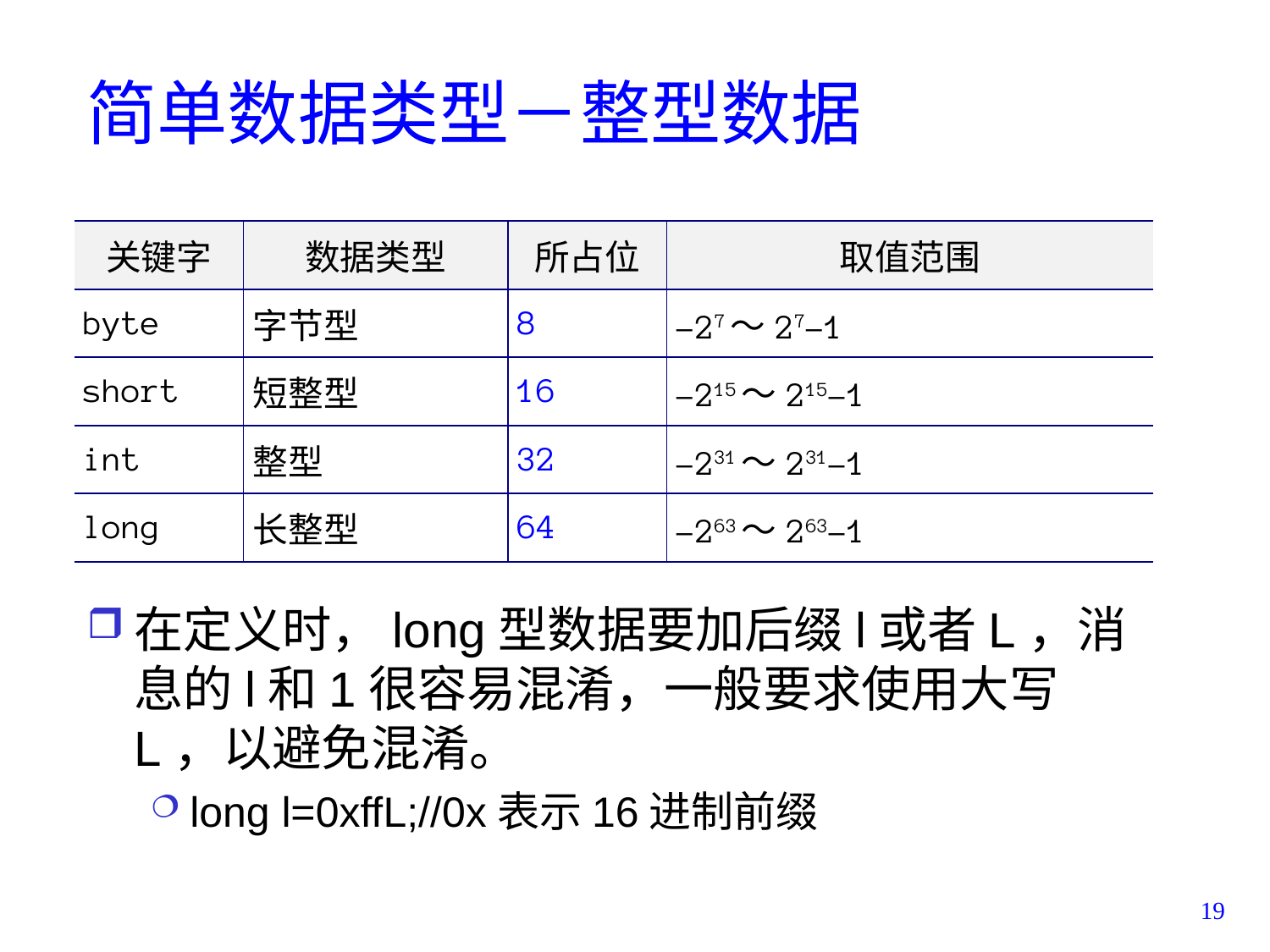

# 简单数据类型－整型数据
| 关键字 | 数据类型 | 所占位 | 取值范围 |
| --- | --- | --- | --- |
| byte | 字节型 | 8 | -27～27-1 |
| short | 短整型 | 16 | -215～215-1 |
| int | 整型 | 32 | -231～231-1 |
| long | 长整型 | 64 | -263～263-1 |
在定义时，long型数据要加后缀l或者L，消息的l和1很容易混淆，一般要求使用大写L，以避免混淆。
long l=0xffL;//0x表示16进制前缀

19